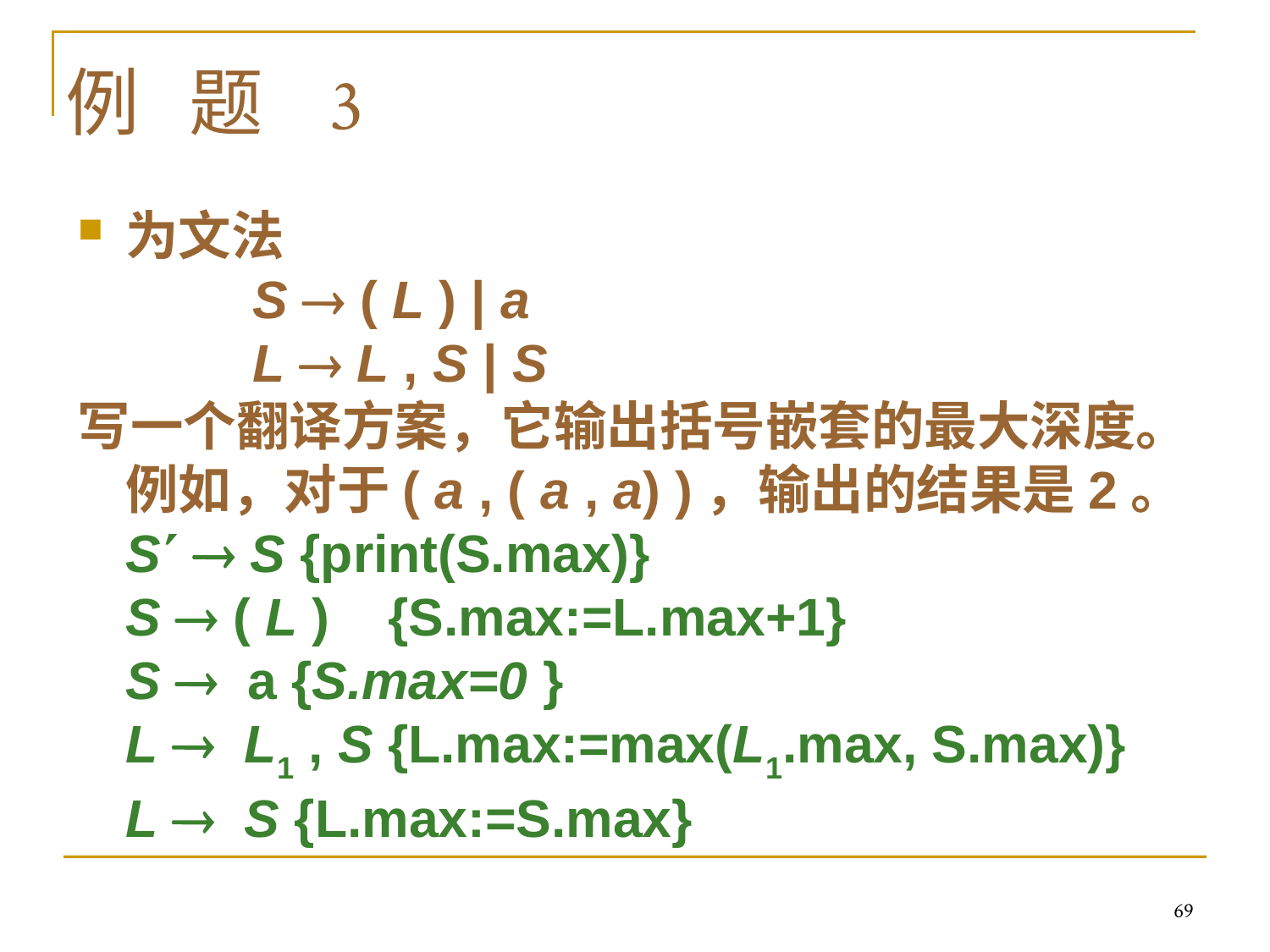

# 例   题   3
为文法
		S → ( L ) | a
		L → L , S | S
写一个翻译方案，它输出括号嵌套的最大深度。例如，对于( a , ( a , a) )，输出的结果是2。
	S′ → S {print(S.max)}
	S → ( L )    {S.max:=L.max+1}
	S →  a {S.max=0 }
	L →  L1 , S {L.max:=max(L1.max, S.max)}
	L →  S {L.max:=S.max}
69